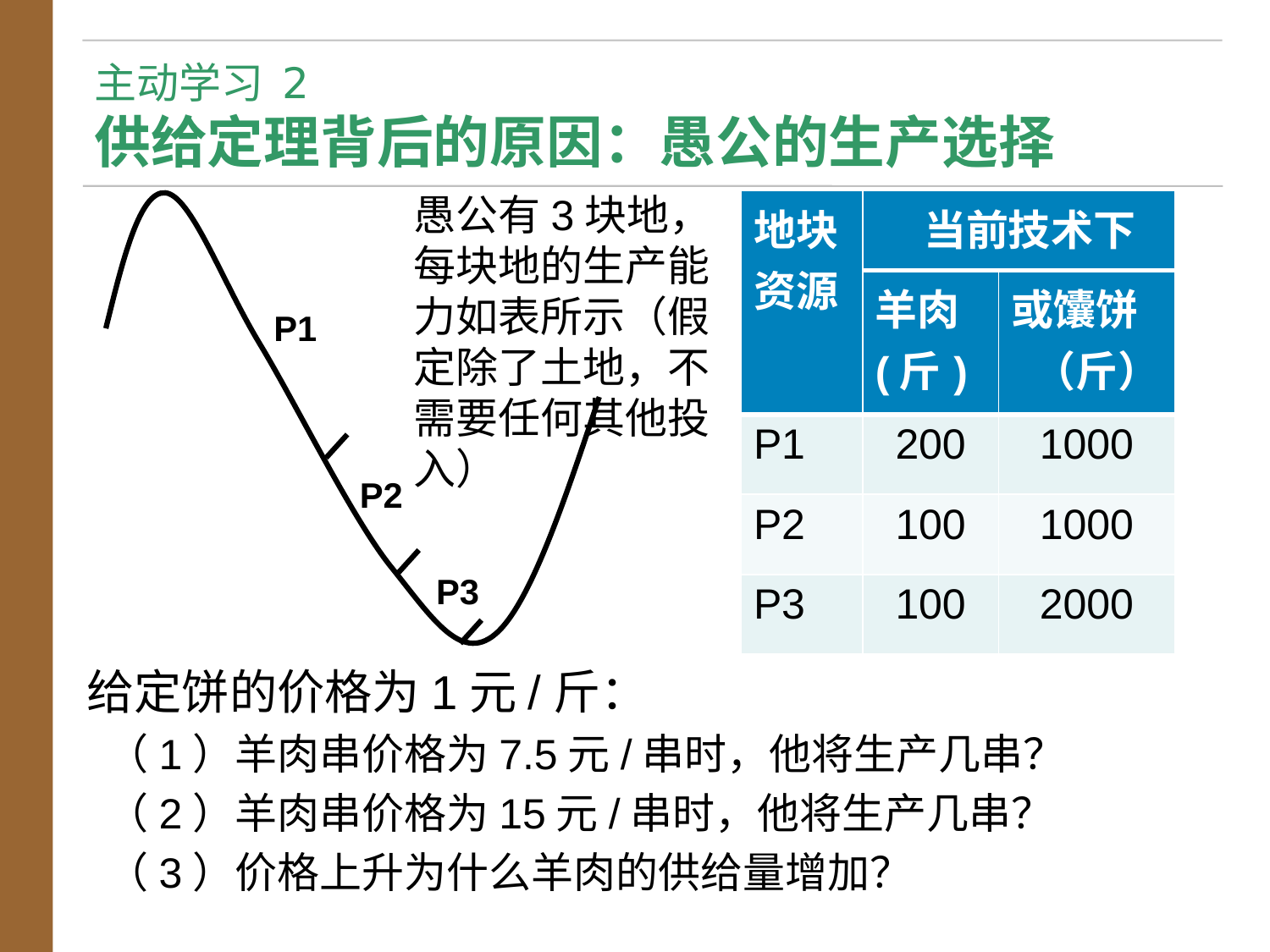

# 主动学习 2 供给定理背后的原因：愚公的生产选择
愚公有3块地，每块地的生产能力如表所示（假定除了土地，不需要任何其他投入）

| 地块资源 | 当前技术下 |  |
| --- | --- | --- |
|  | 羊肉 (斤) | 或馕饼 （斤） |
| P1 | 200 | 1000 |
| P2 | 100 | 1000 |
| P3 | 100 | 2000 |
P1
P2

P3
给定饼的价格为1元/斤：
 （1）羊肉串价格为7.5元/串时，他将生产几串？
 （2）羊肉串价格为15元/串时，他将生产几串？
 （3）价格上升为什么羊肉的供给量增加？